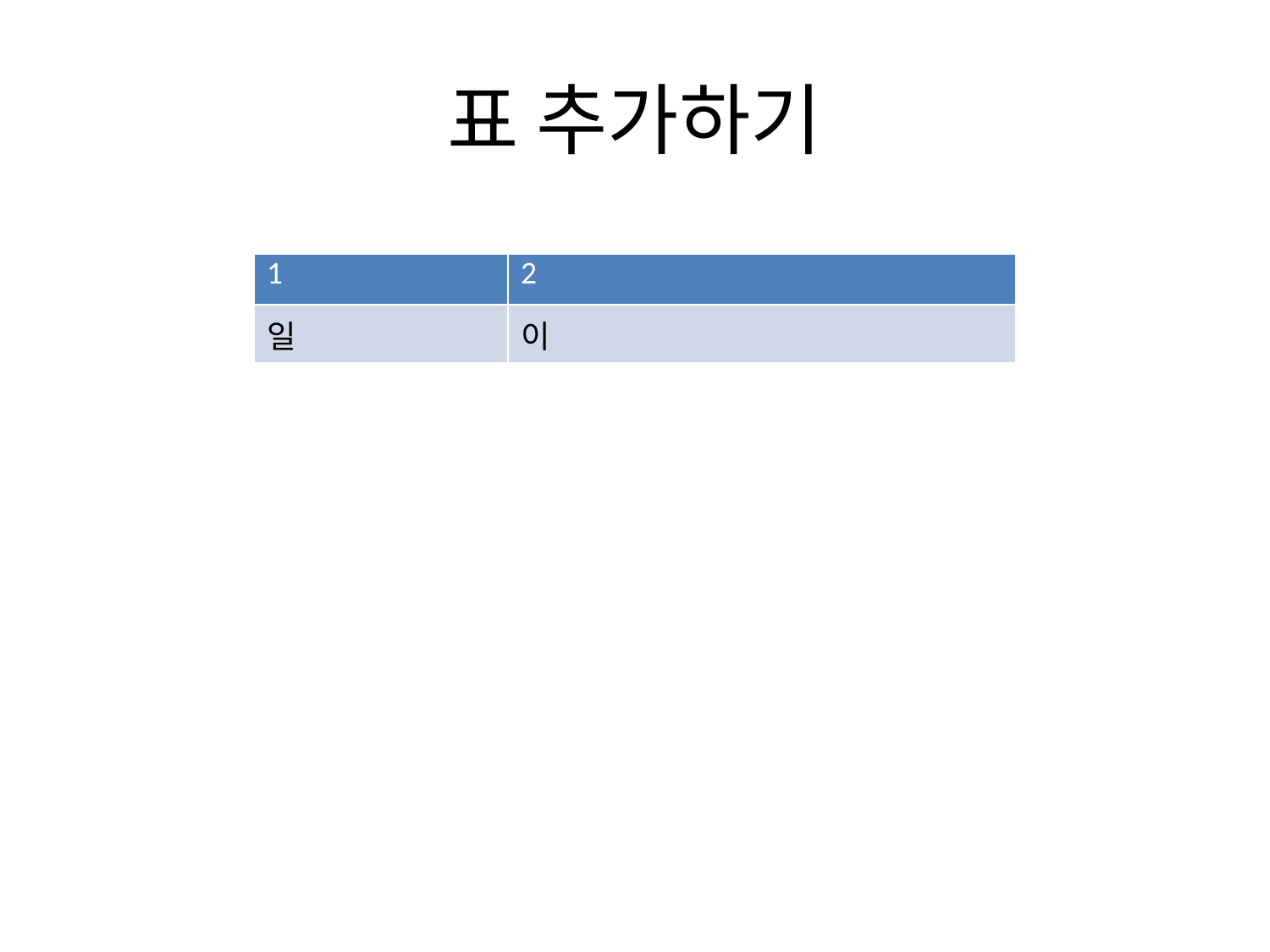

# 표 추가하기
| 1 | 2 |
| --- | --- |
| 일 | 이 |